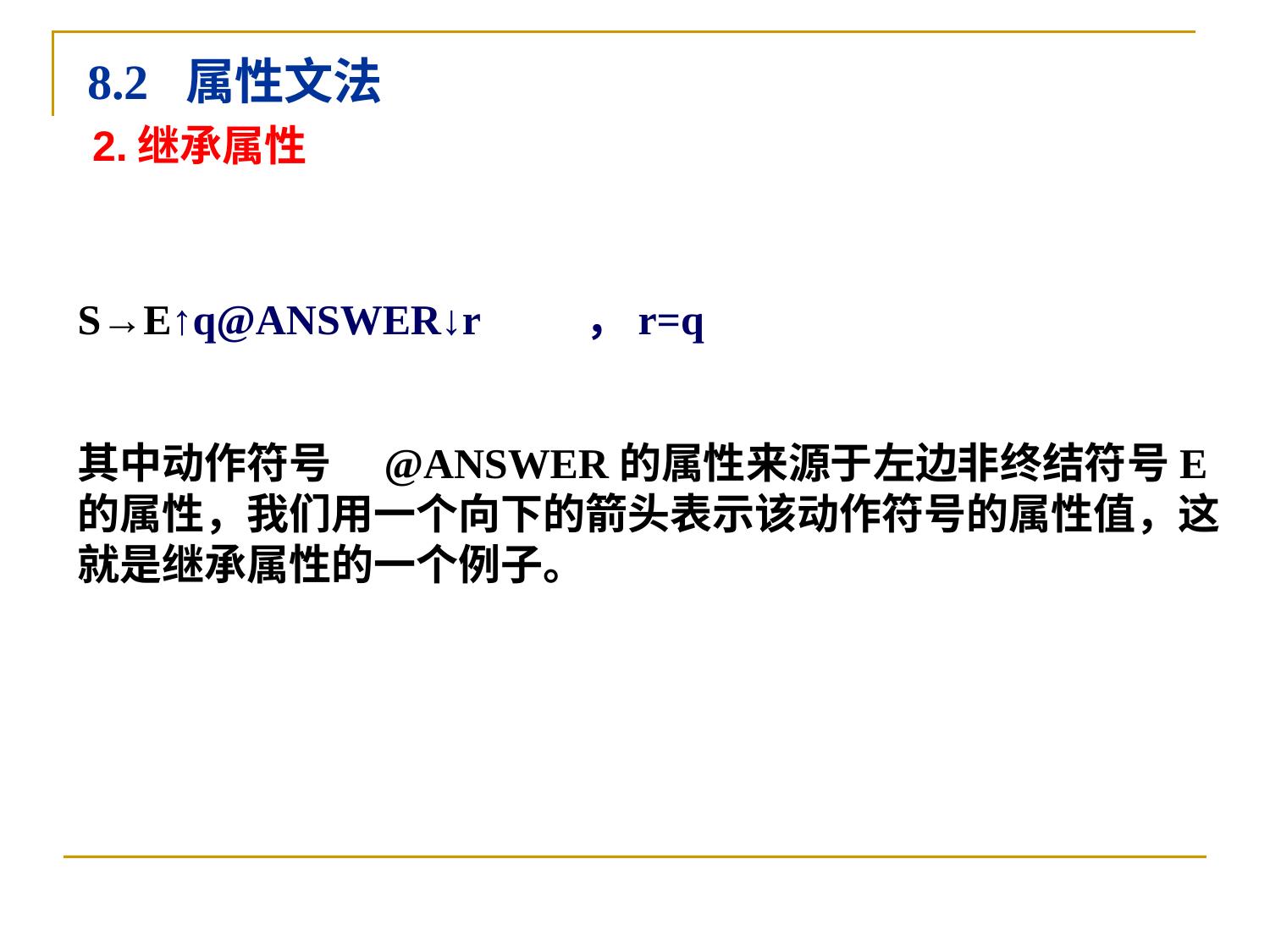

8.2  属性文法
2.继承属性
S→E↑q@ANSWER↓r	，r=q

其中动作符号　@ANSWER的属性来源于左边非终结符号E的属性，我们用一个向下的箭头表示该动作符号的属性值，这就是继承属性的一个例子。
29